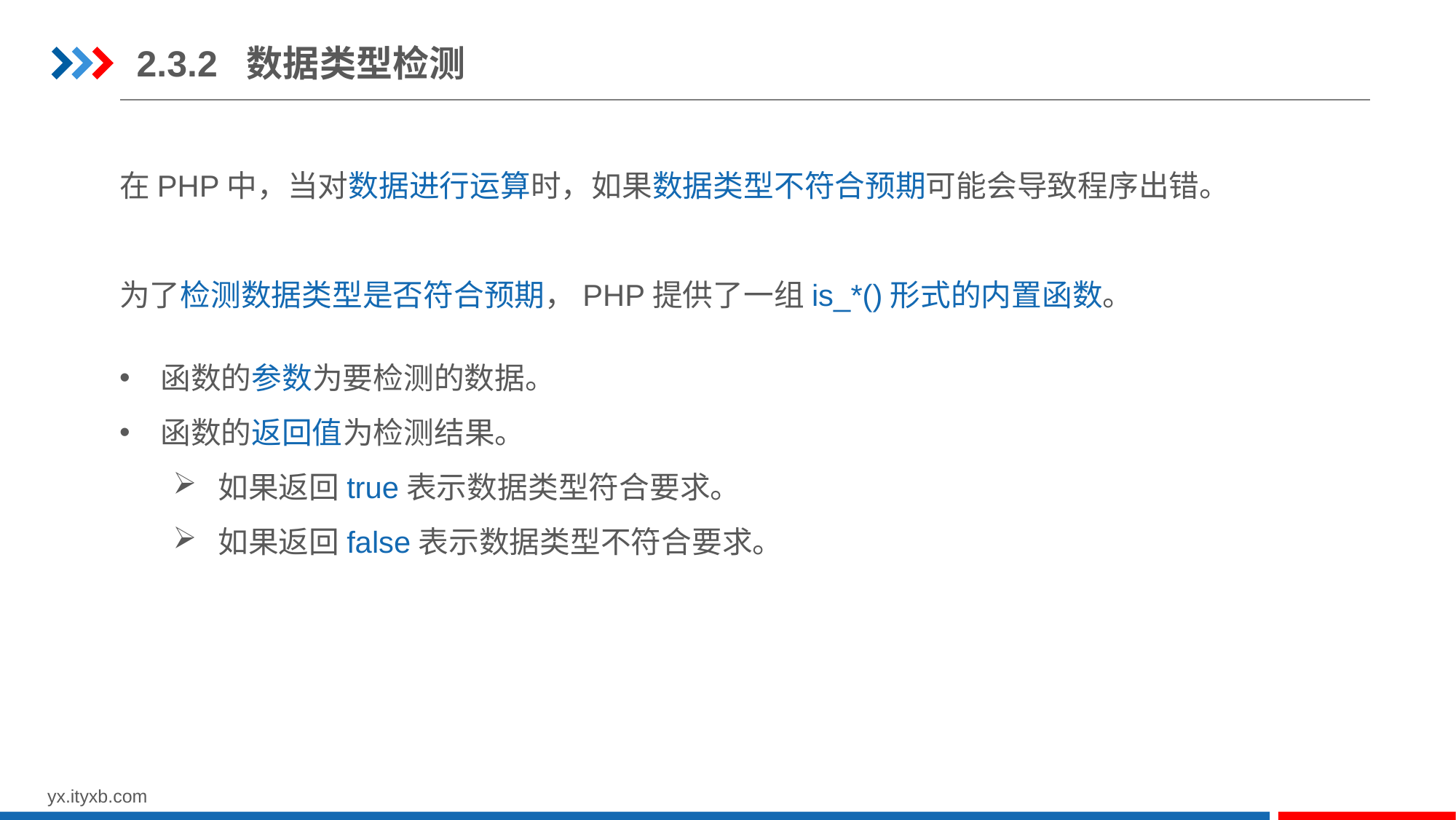

2.3.2  数据类型检测
在PHP中，当对数据进行运算时，如果数据类型不符合预期可能会导致程序出错。

为了检测数据类型是否符合预期，PHP提供了一组is_*()形式的内置函数。

函数的参数为要检测的数据。
函数的返回值为检测结果。
  如果返回true表示数据类型符合要求。
  如果返回false表示数据类型不符合要求。